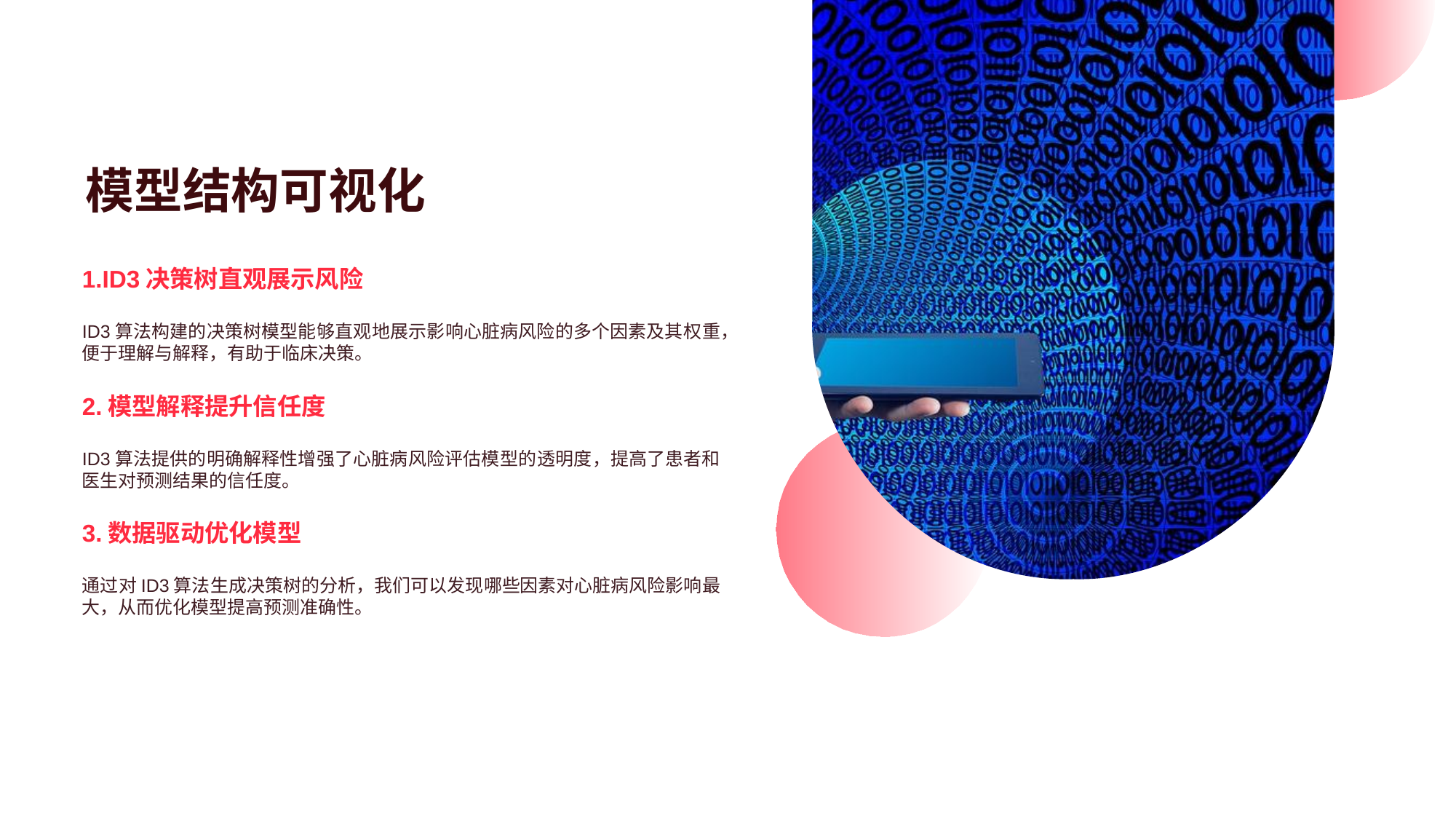

模型结构可视化
1.ID3决策树直观展示风险
ID3算法构建的决策树模型能够直观地展示影响心脏病风险的多个因素及其权重，便于理解与解释，有助于临床决策。
2.模型解释提升信任度
ID3算法提供的明确解释性增强了心脏病风险评估模型的透明度，提高了患者和医生对预测结果的信任度。
3.数据驱动优化模型
通过对ID3算法生成决策树的分析，我们可以发现哪些因素对心脏病风险影响最大，从而优化模型提高预测准确性。